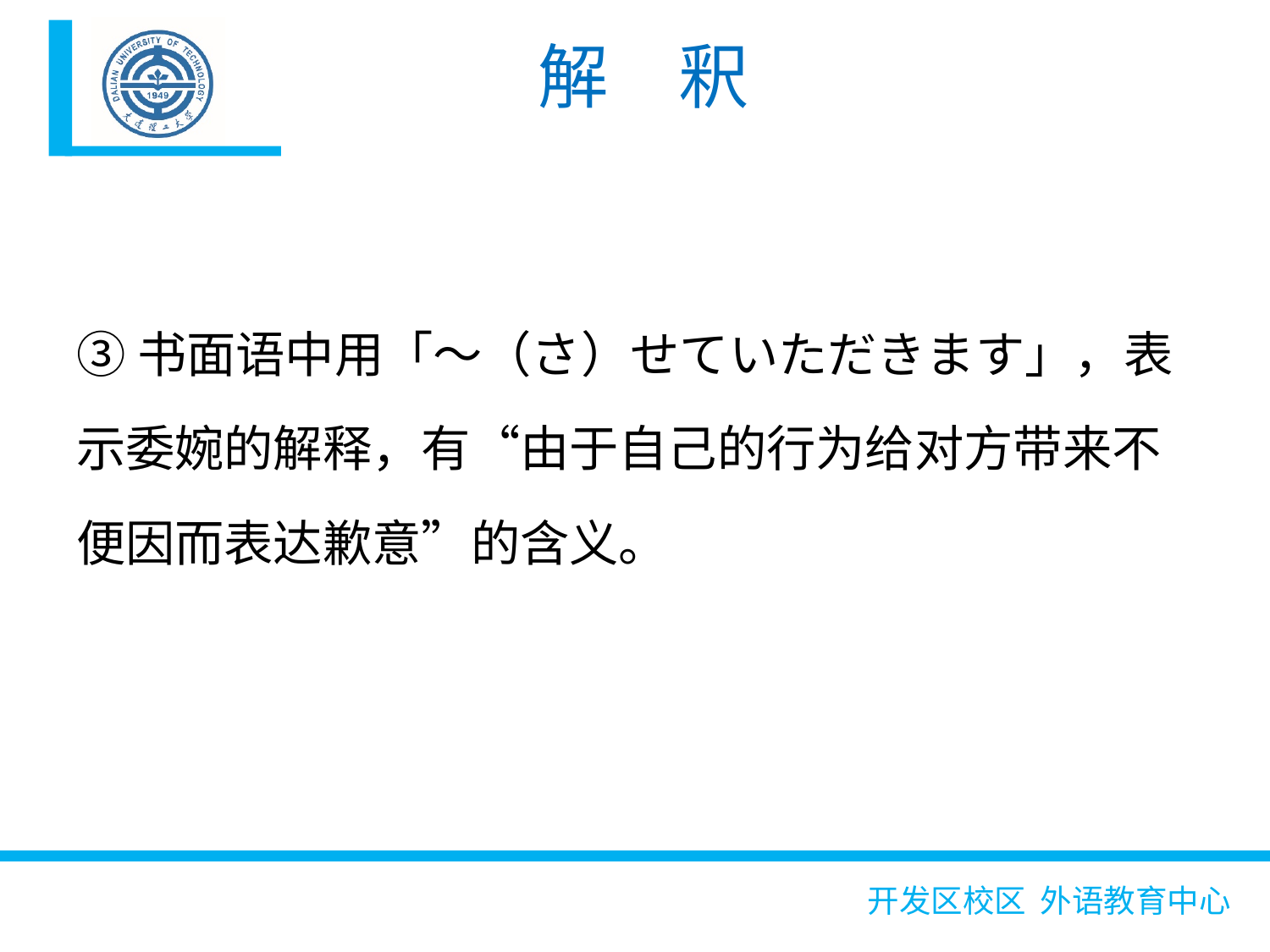

解　釈

③书面语中用「～（さ）せていただきます」，表示委婉的解释，有“由于自己的行为给对方带来不便因而表达歉意”的含义。